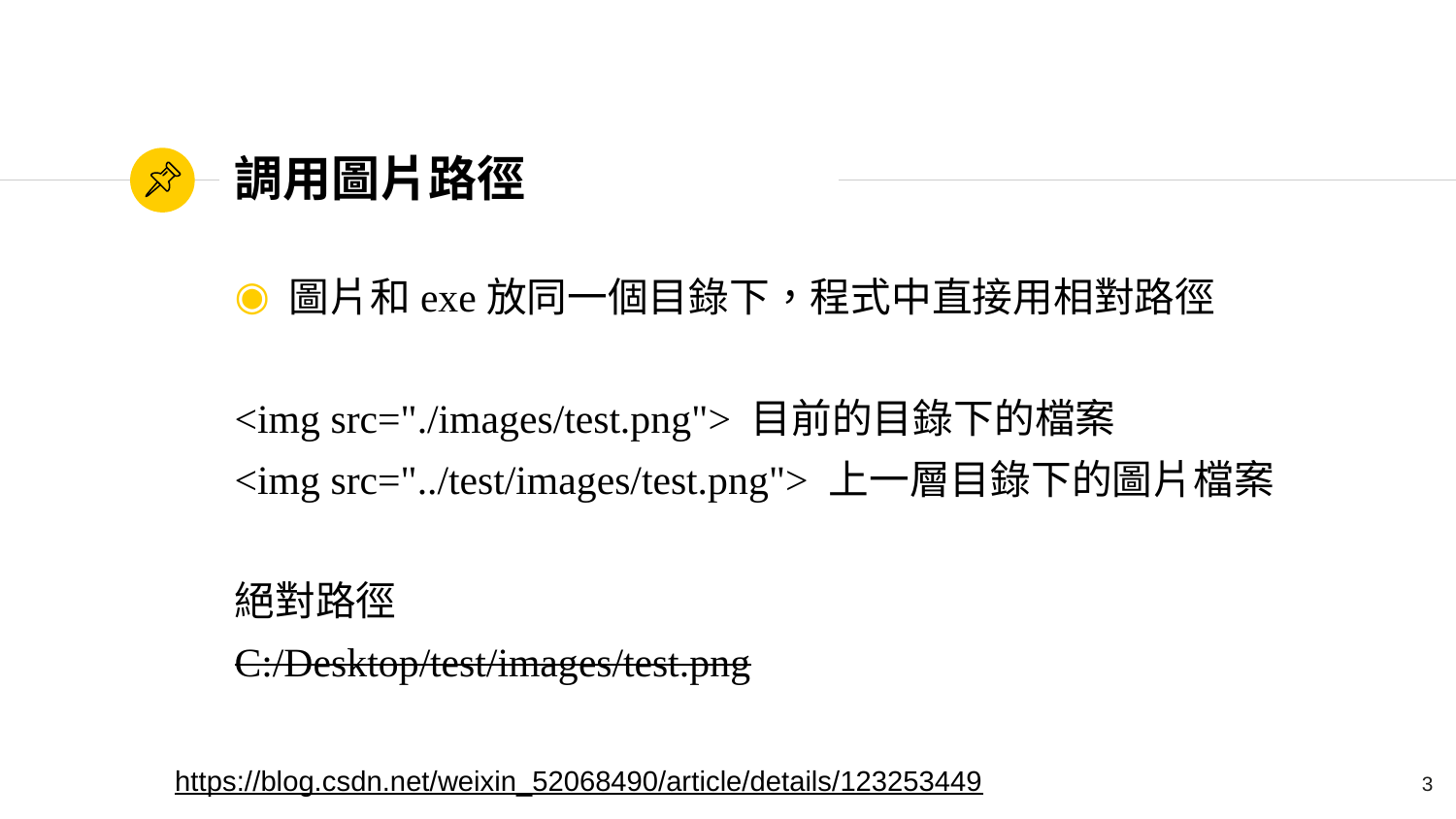

# 調用圖片路徑

圖片和exe放同一個目錄下，程式中直接用相對路徑

<img src="./images/test.png"> 目前的目錄下的檔案
<img src="../test/images/test.png"> 上一層目錄下的圖片檔案

絕對路徑
C:/Desktop/test/images/test.png
https://blog.csdn.net/weixin_52068490/article/details/123253449
3